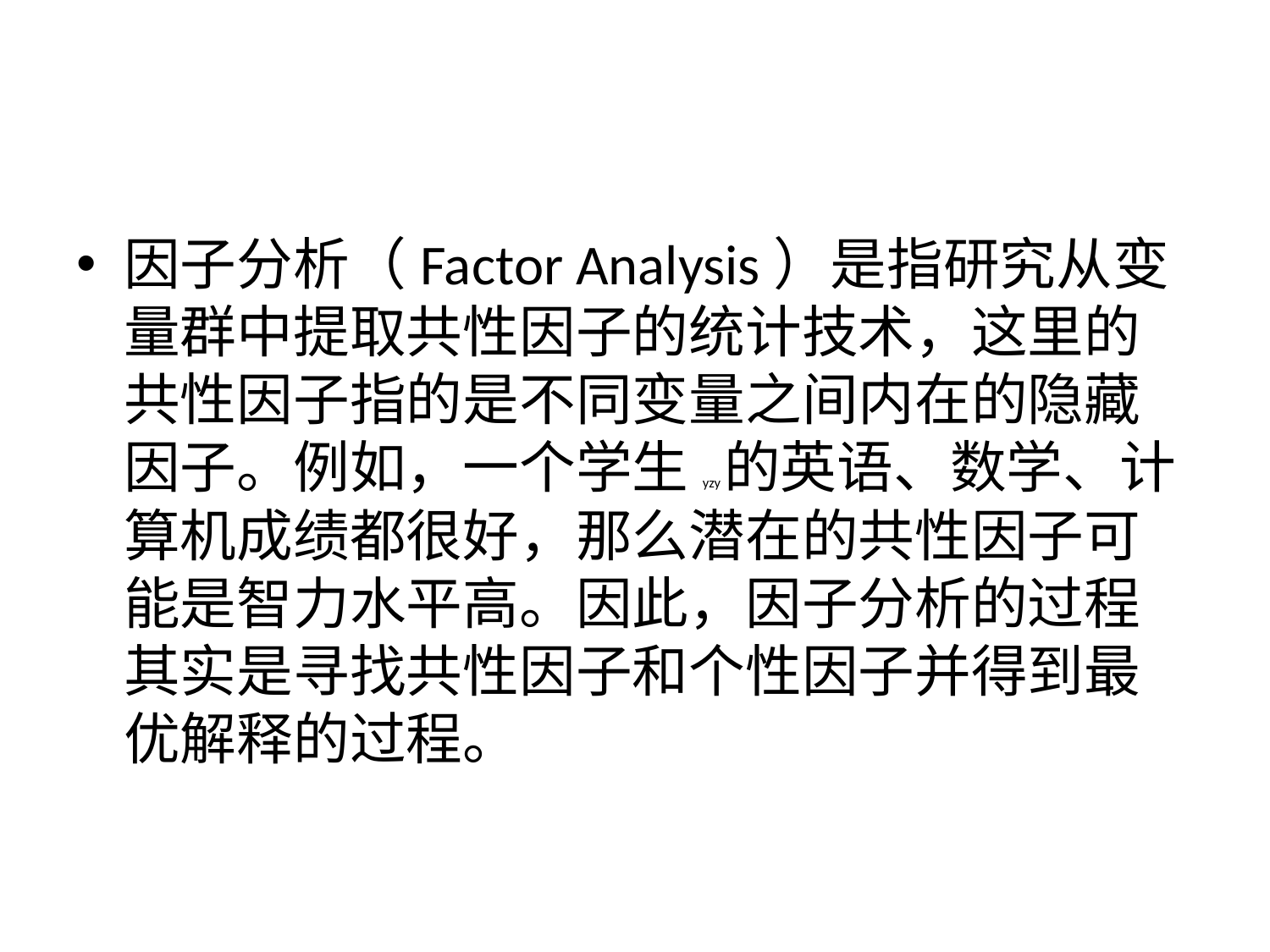

#
因子分析（Factor Analysis）是指研究从变量群中提取共性因子的统计技术，这里的共性因子指的是不同变量之间内在的隐藏因子。例如，一个学生yzy的英语、数学、计算机成绩都很好，那么潜在的共性因子可能是智力水平高。因此，因子分析的过程其实是寻找共性因子和个性因子并得到最优解释的过程。